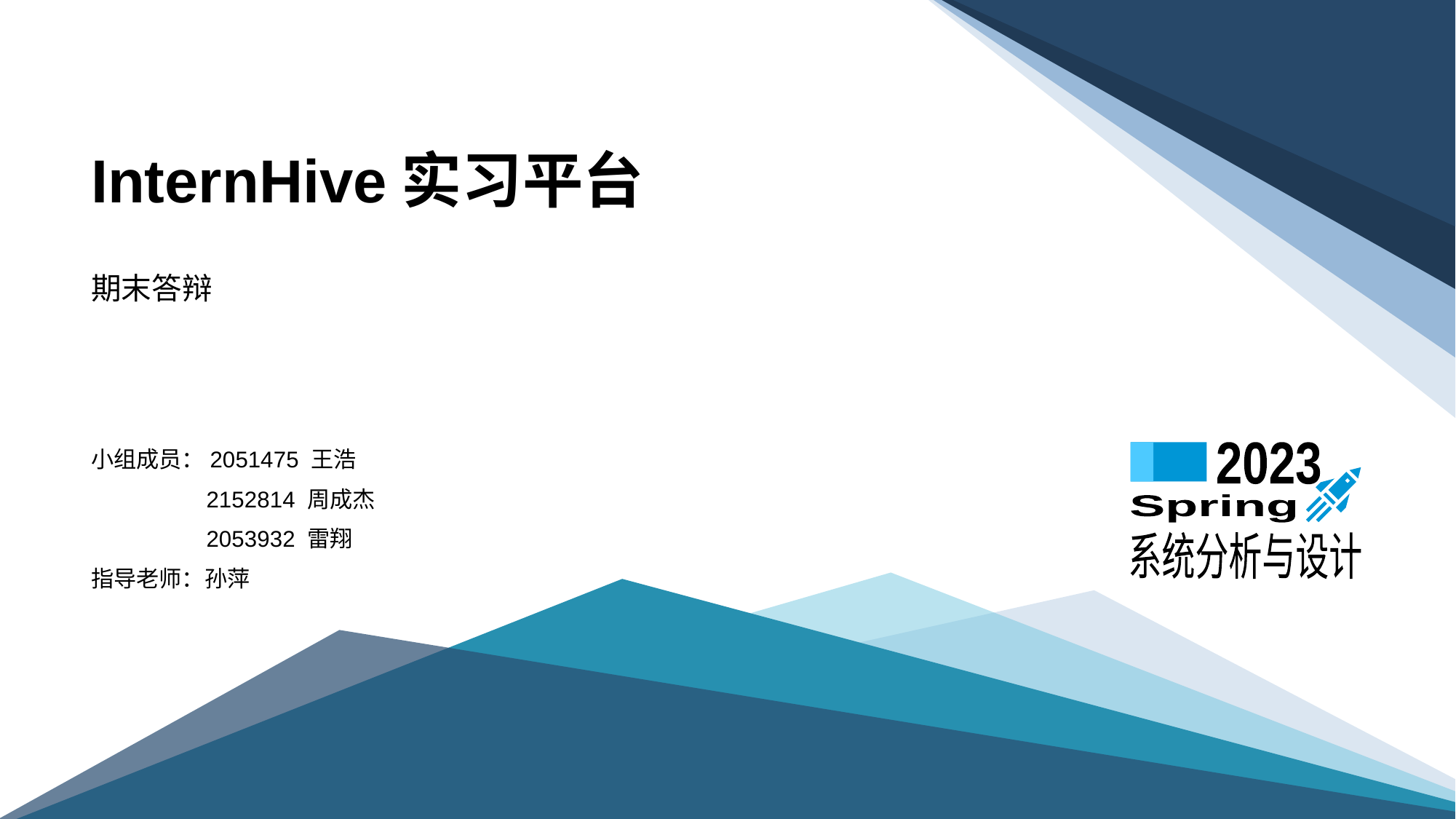

# InternHive实习平台
期末答辩
小组成员：2051475 王浩
	 2152814 周成杰
	 2053932 雷翔
指导老师：孙萍

2023
Spring
系统分析与设计